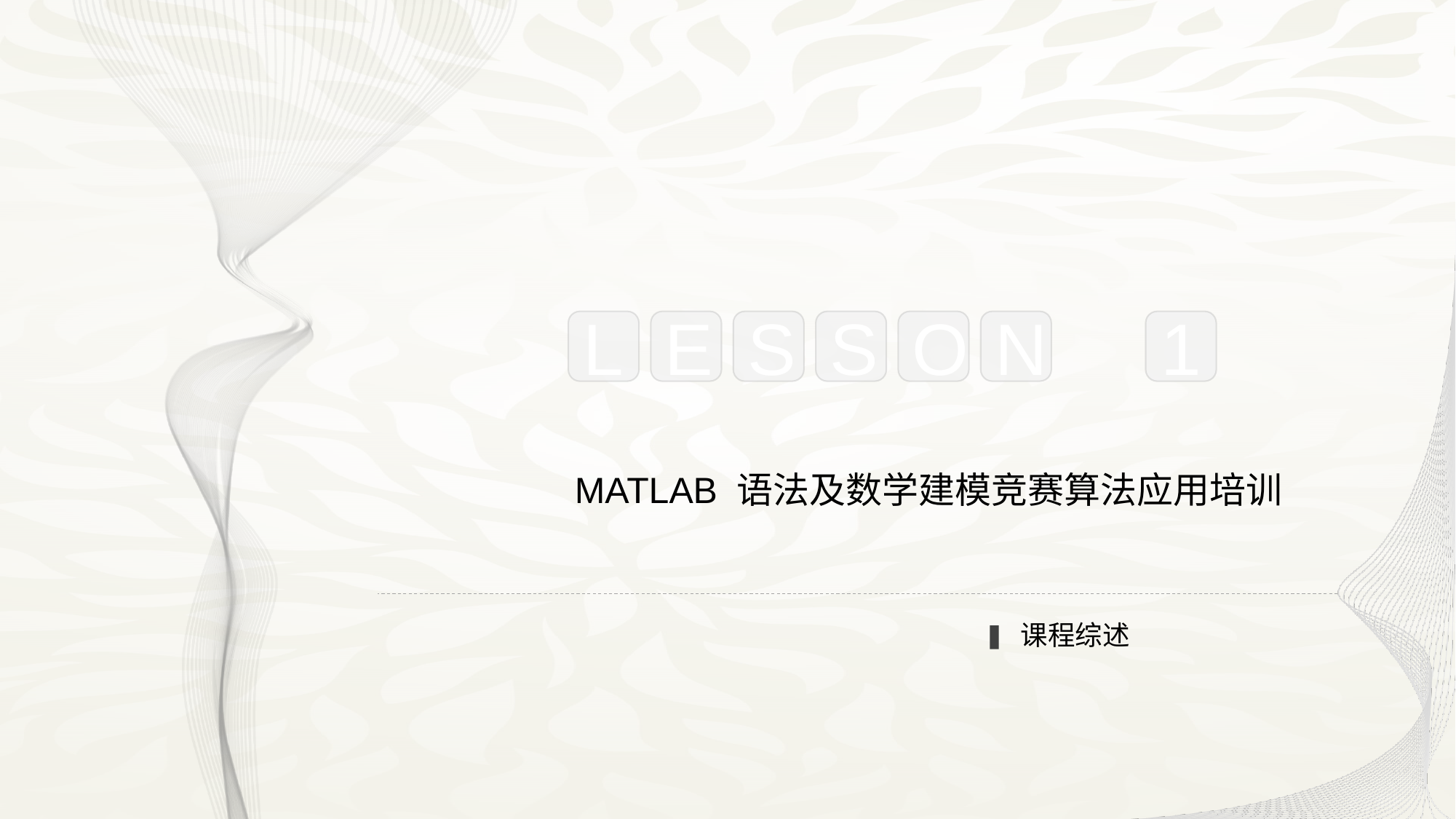

L
E
S
S
O
N
1
MATLAB 语法及数学建模竞赛算法应用培训
课程综述